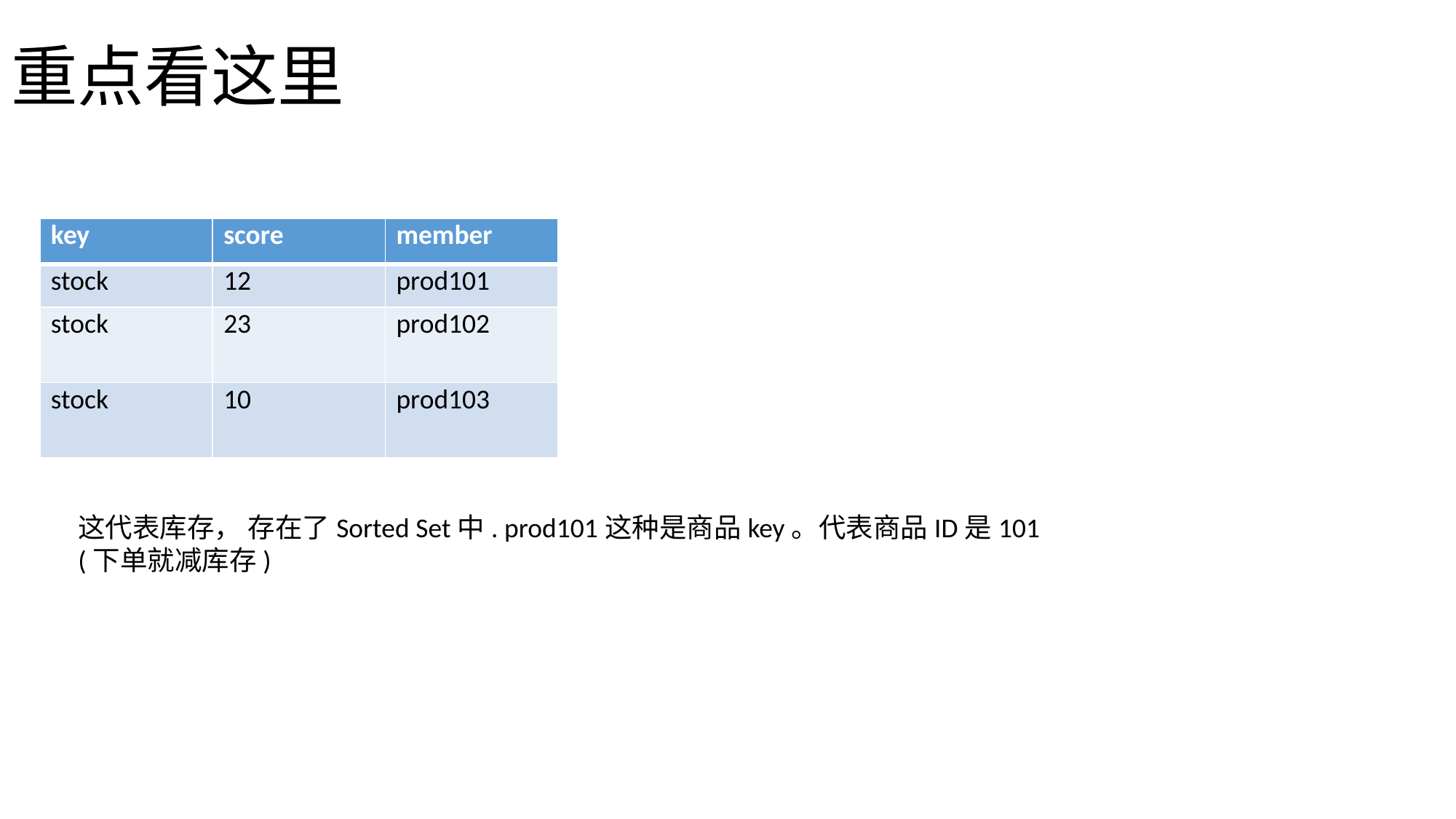

# 重点看这里
| key | score | member |
| --- | --- | --- |
| stock | 12 | prod101 |
| stock | 23 | prod102 |
| stock | 10 | prod103 |
这代表库存， 存在了Sorted Set中. prod101这种是商品key。代表商品ID是101
(下单就减库存)